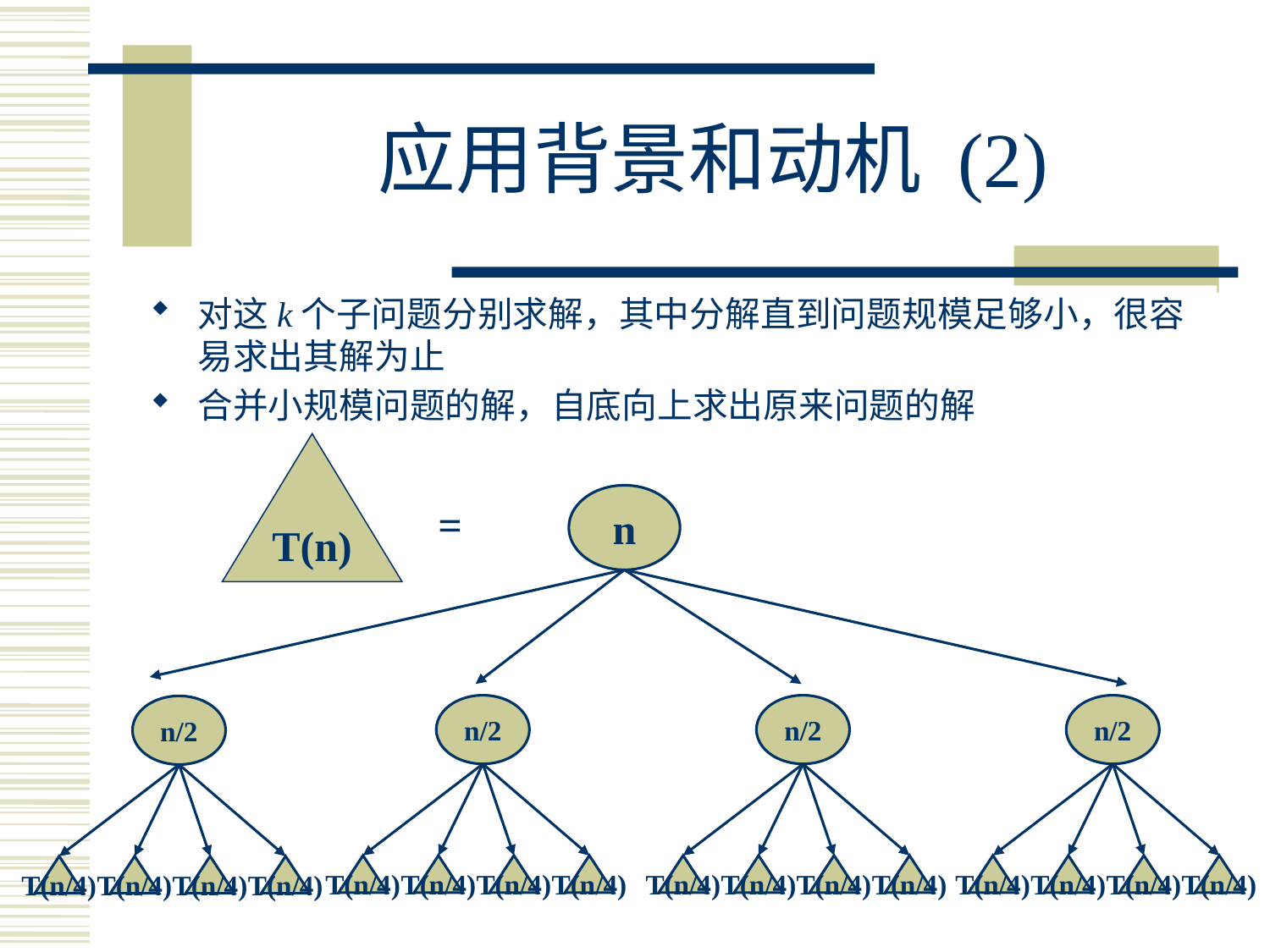

应用背景和动机 (2)
对这k个子问题分别求解，其中分解直到问题规模足够小，很容易求出其解为止
合并小规模问题的解，自底向上求出原来问题的解
T(n)
n
=
n/2
T(n/4)
T(n/4)
T(n/4)
T(n/4)
n/2
T(n/4)
T(n/4)
T(n/4)
T(n/4)
n/2
T(n/4)
T(n/4)
T(n/4)
T(n/4)
n/2
T(n/4)
T(n/4)
T(n/4)
T(n/4)